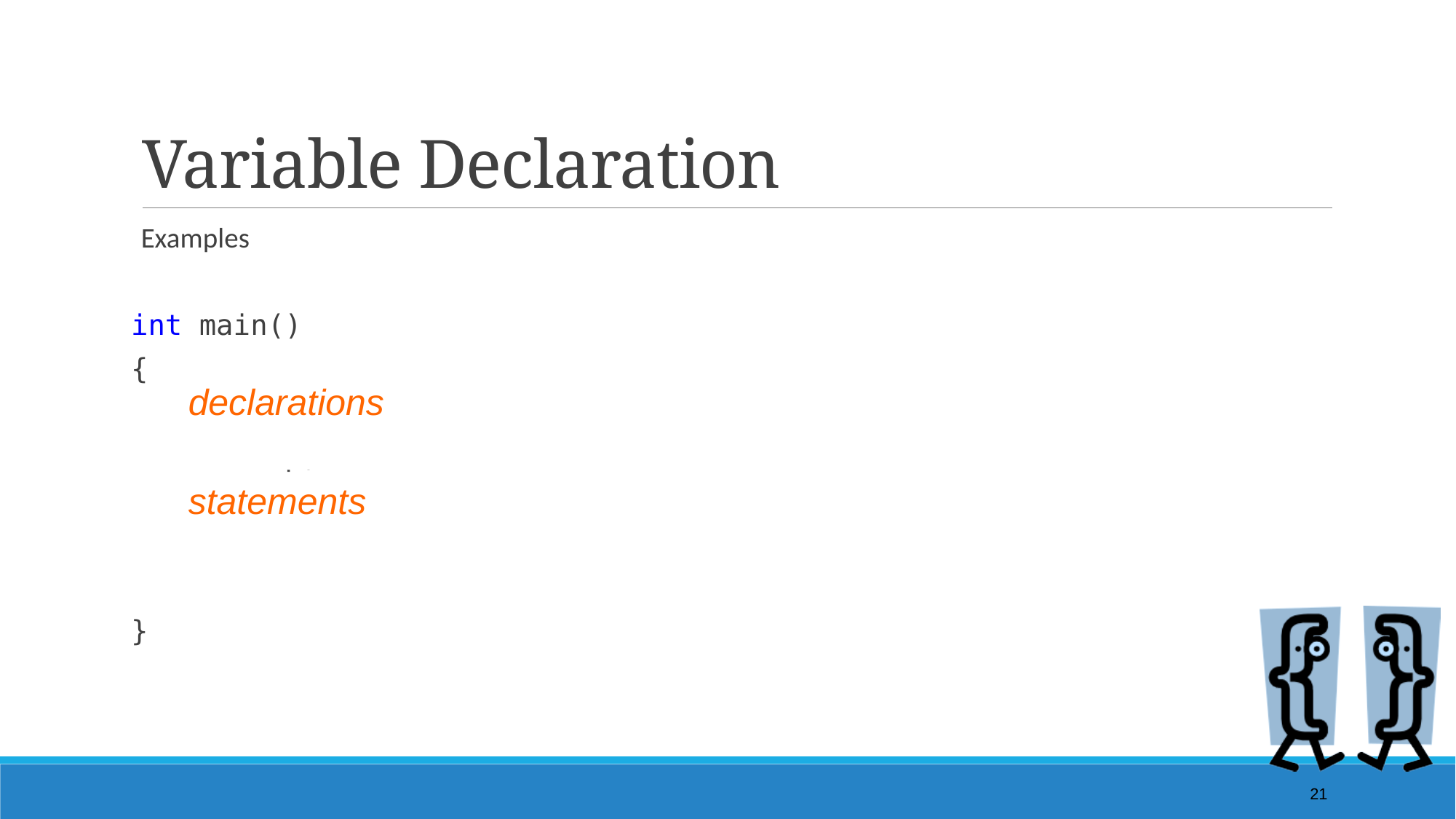

# Variable Declaration
Examples

int main()
{
   int price;   /* 價錢 */
   int tip;     // 服務費
   price = 500; /*　價錢是500元 */
   tip = 50;    // 小費50元
   return 0;
}

declarations

statements

21